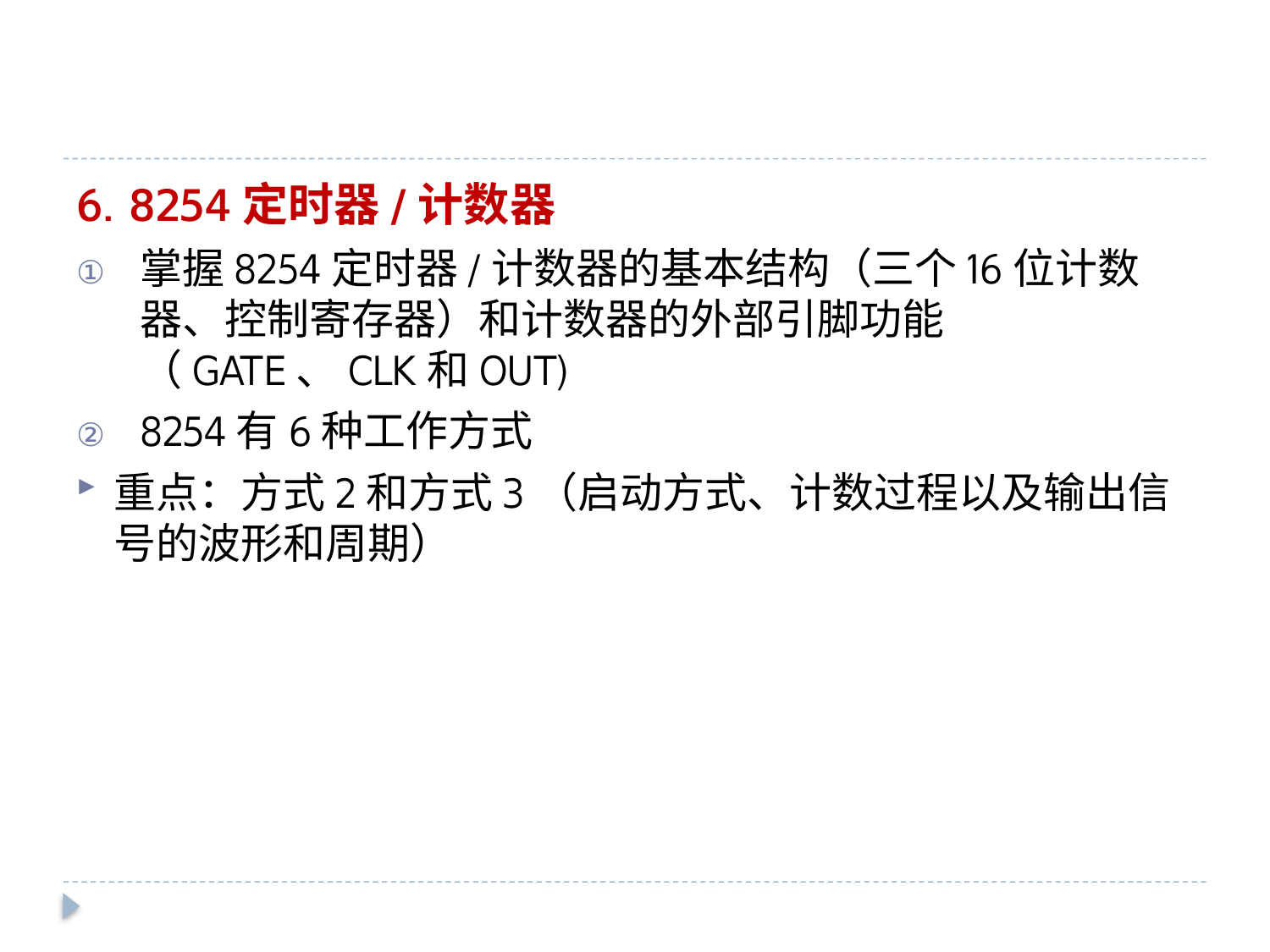

#
6. 8254定时器/计数器
掌握8254定时器/计数器的基本结构（三个16位计数器、控制寄存器）和计数器的外部引脚功能（GATE、CLK和OUT)
8254有6种工作方式
重点：方式2和方式3（启动方式、计数过程以及输出信号的波形和周期）